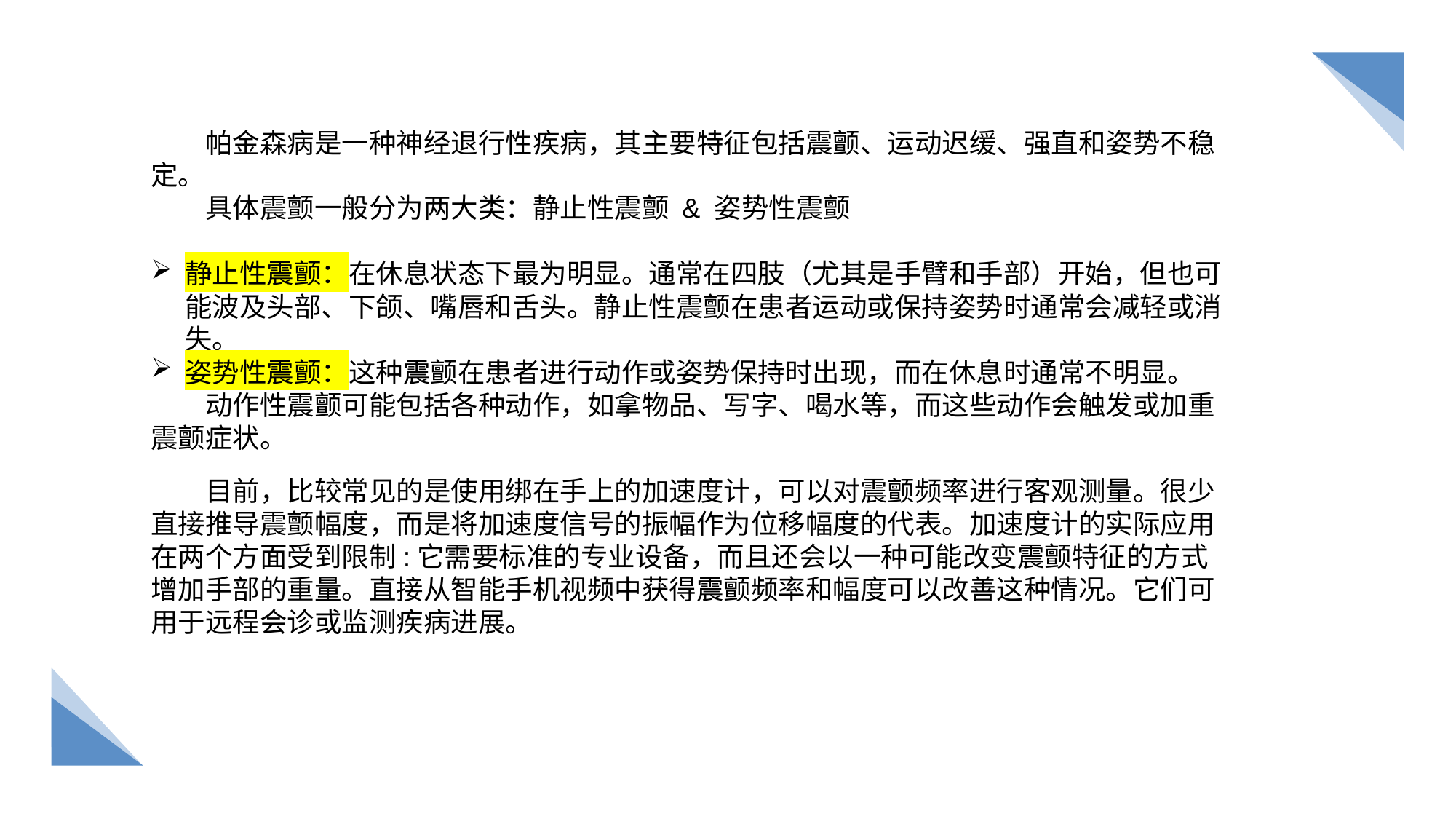

帕金森病是一种神经退行性疾病，其主要特征包括震颤、运动迟缓、强直和姿势不稳定。
具体震颤一般分为两大类：静止性震颤 & 姿势性震颤

静止性震颤：在休息状态下最为明显。通常在四肢（尤其是手臂和手部）开始，但也可能波及头部、下颌、嘴唇和舌头。静止性震颤在患者运动或保持姿势时通常会减轻或消失。
姿势性震颤：这种震颤在患者进行动作或姿势保持时出现，而在休息时通常不明显。
动作性震颤可能包括各种动作，如拿物品、写字、喝水等，而这些动作会触发或加重震颤症状。
目前，比较常见的是使用绑在手上的加速度计，可以对震颤频率进行客观测量。很少直接推导震颤幅度，而是将加速度信号的振幅作为位移幅度的代表。加速度计的实际应用在两个方面受到限制:它需要标准的专业设备，而且还会以一种可能改变震颤特征的方式增加手部的重量。直接从智能手机视频中获得震颤频率和幅度可以改善这种情况。它们可用于远程会诊或监测疾病进展。